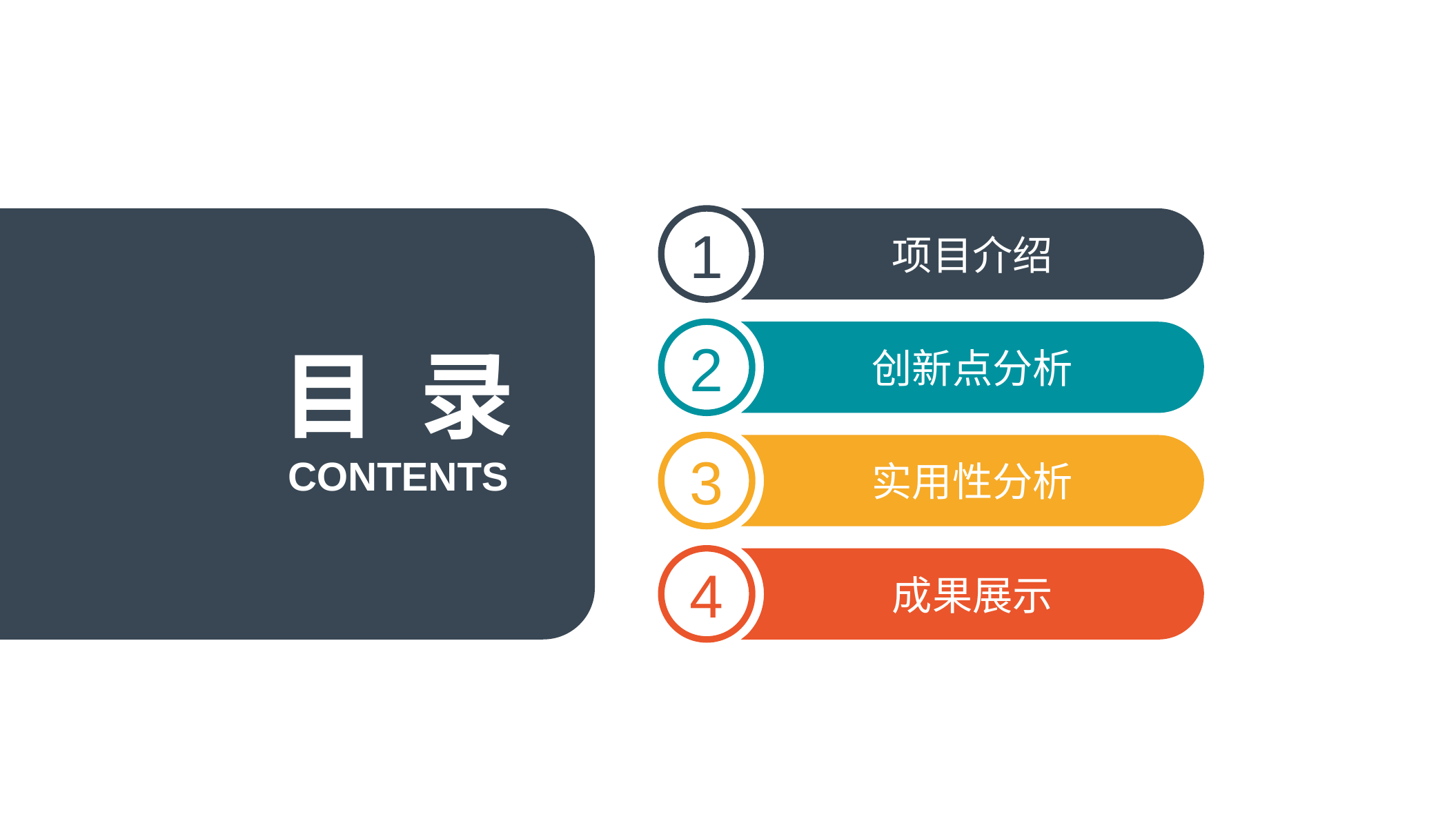

1
项目介绍
2
创新点分析
目  录
3
实用性分析
CONTENTS
4
成果展示